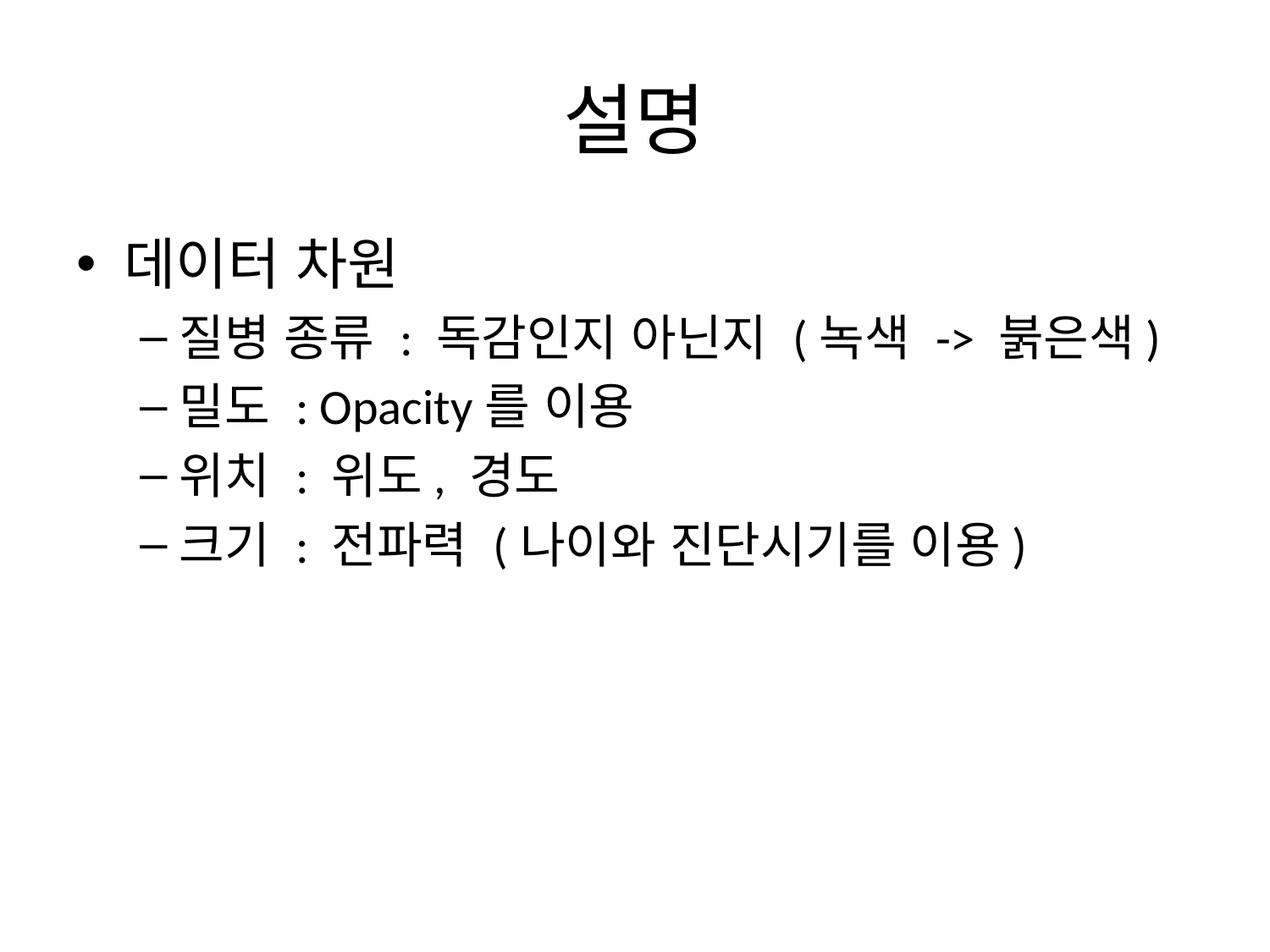

# 설명
데이터 차원
질병 종류 : 독감인지 아닌지 (녹색 -> 붉은색)
밀도 : Opacity를 이용
위치 : 위도, 경도
크기 : 전파력 (나이와 진단시기를 이용)